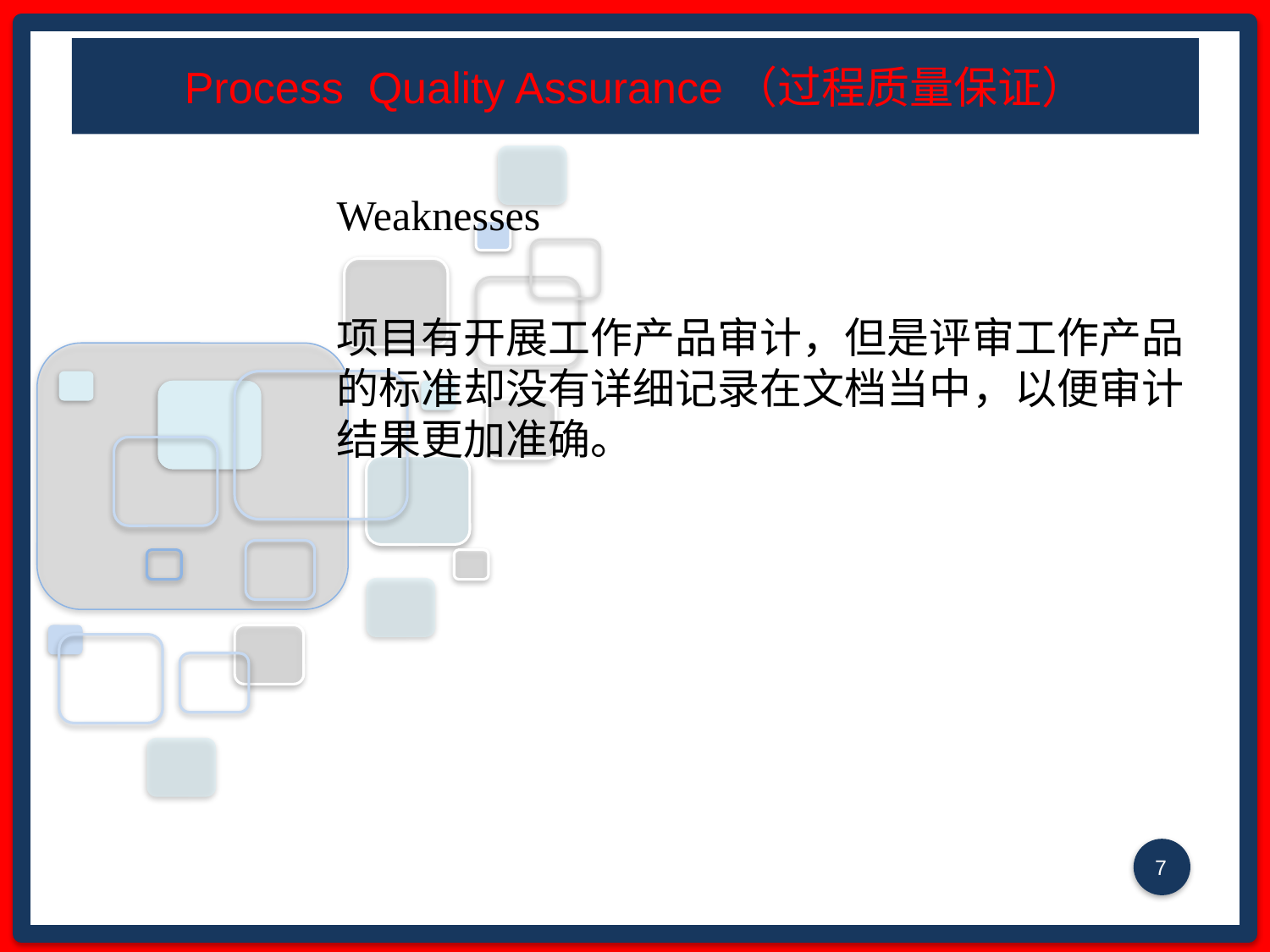

# Process  Quality Assurance（过程质量保证）
Weaknesses

项目有开展工作产品审计，但是评审工作产品的标准却没有详细记录在文档当中，以便审计结果更加准确。